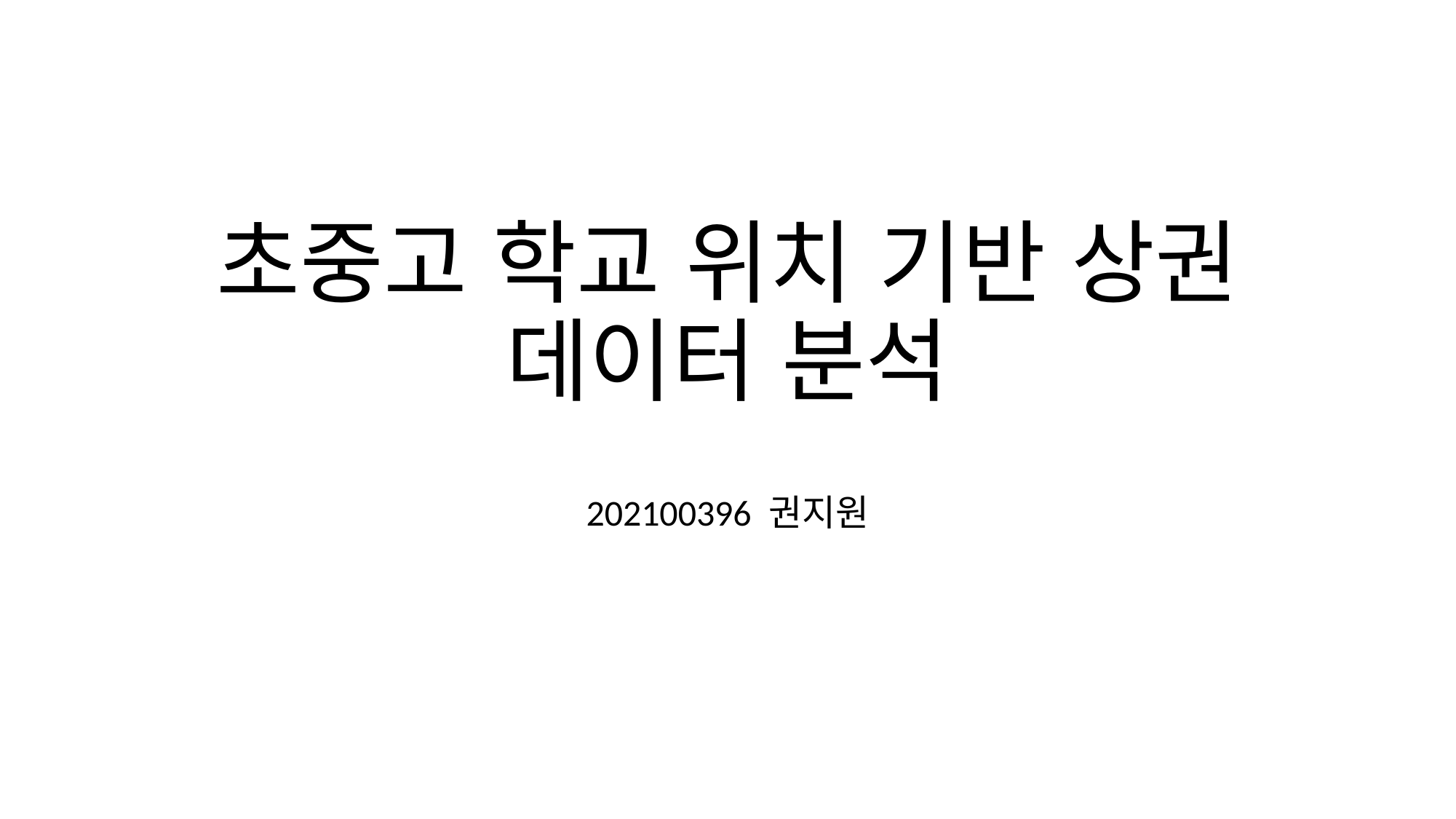

# 초중고 학교 위치 기반 상권 데이터 분석

202100396 권지원